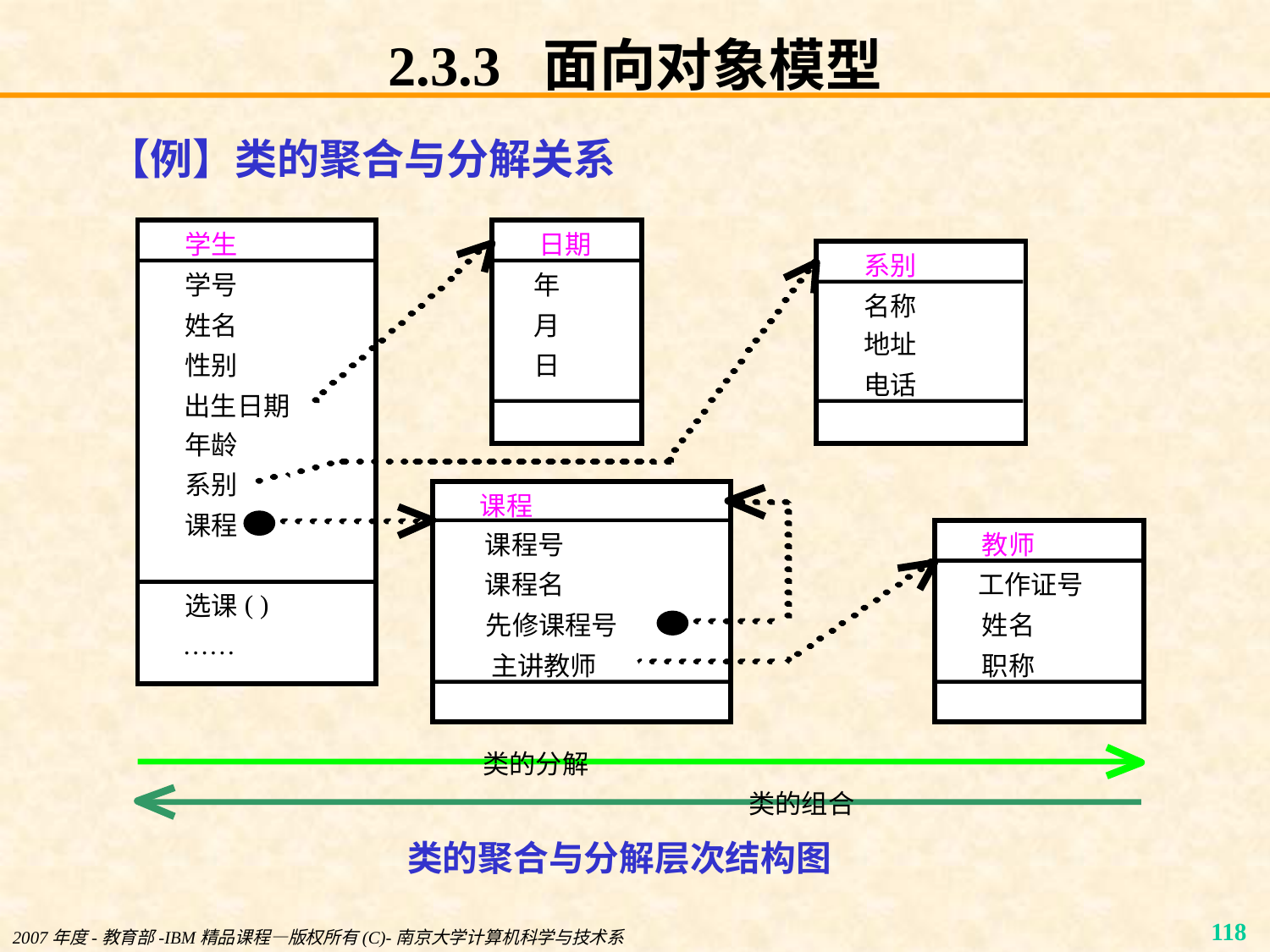

# 2.3.3  面向对象模型
【例】类的聚合与分解关系

学生
日期

系别

学号
年

名称
姓名
月
地址
性别
日
电话
出生日期

年龄

系别

课程

课程

课程号
教师

课程名
工作证号

( )
选课

先修课程号
姓名

……

主讲教师
职称

类的分解

类的组合
类的聚合与分解层次结构图
118
2007年度-教育部-IBM精品课程—版权所有(C)-南京大学计算机科学与技术系